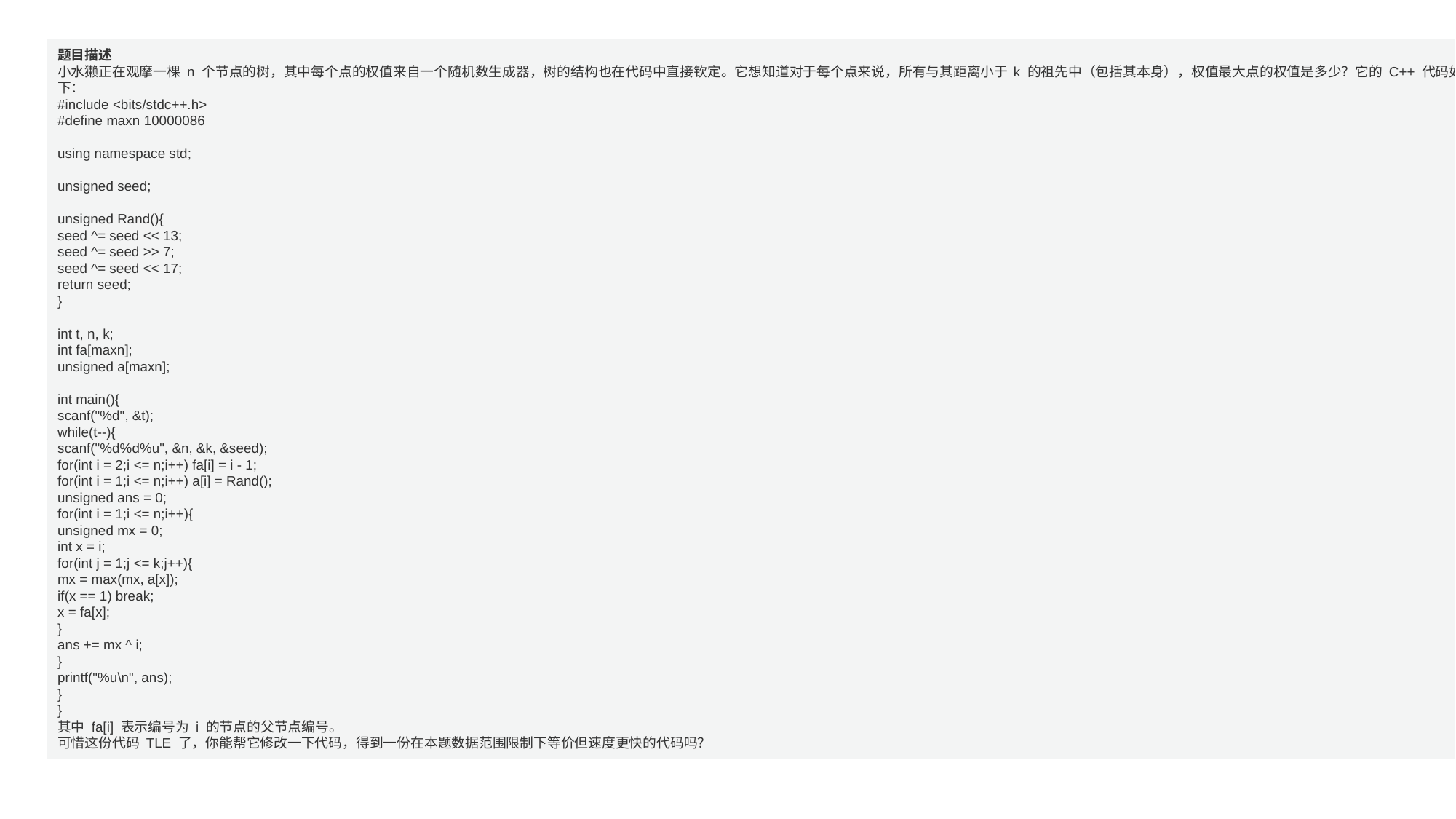

#
题目描述
小水獭正在观摩一棵 n 个节点的树，其中每个点的权值来自一个随机数生成器，树的结构也在代码中直接钦定。它想知道对于每个点来说，所有与其距离小于 k 的祖先中（包括其本身），权值最大点的权值是多少？它的 C++ 代码如下：
#include <bits/stdc++.h>
#define maxn 10000086
​
using namespace std;
​
unsigned seed;
​
unsigned Rand(){
seed ^= seed << 13;
seed ^= seed >> 7;
seed ^= seed << 17;
return seed;
}
​
int t, n, k;
int fa[maxn];
unsigned a[maxn];
​
int main(){
scanf("%d", &t);
while(t--){
scanf("%d%d%u", &n, &k, &seed);
for(int i = 2;i <= n;i++) fa[i] = i - 1;
for(int i = 1;i <= n;i++) a[i] = Rand();
unsigned ans = 0;
for(int i = 1;i <= n;i++){
unsigned mx = 0;
int x = i;
for(int j = 1;j <= k;j++){
mx = max(mx, a[x]);
if(x == 1) break;
x = fa[x];
}
ans += mx ^ i;
}
printf("%u\n", ans);
}
}
其中 fa[i] 表示编号为 i 的节点的父节点编号。
可惜这份代码 TLE 了，你能帮它修改一下代码，得到一份在本题数据范围限制下等价但速度更快的代码吗？